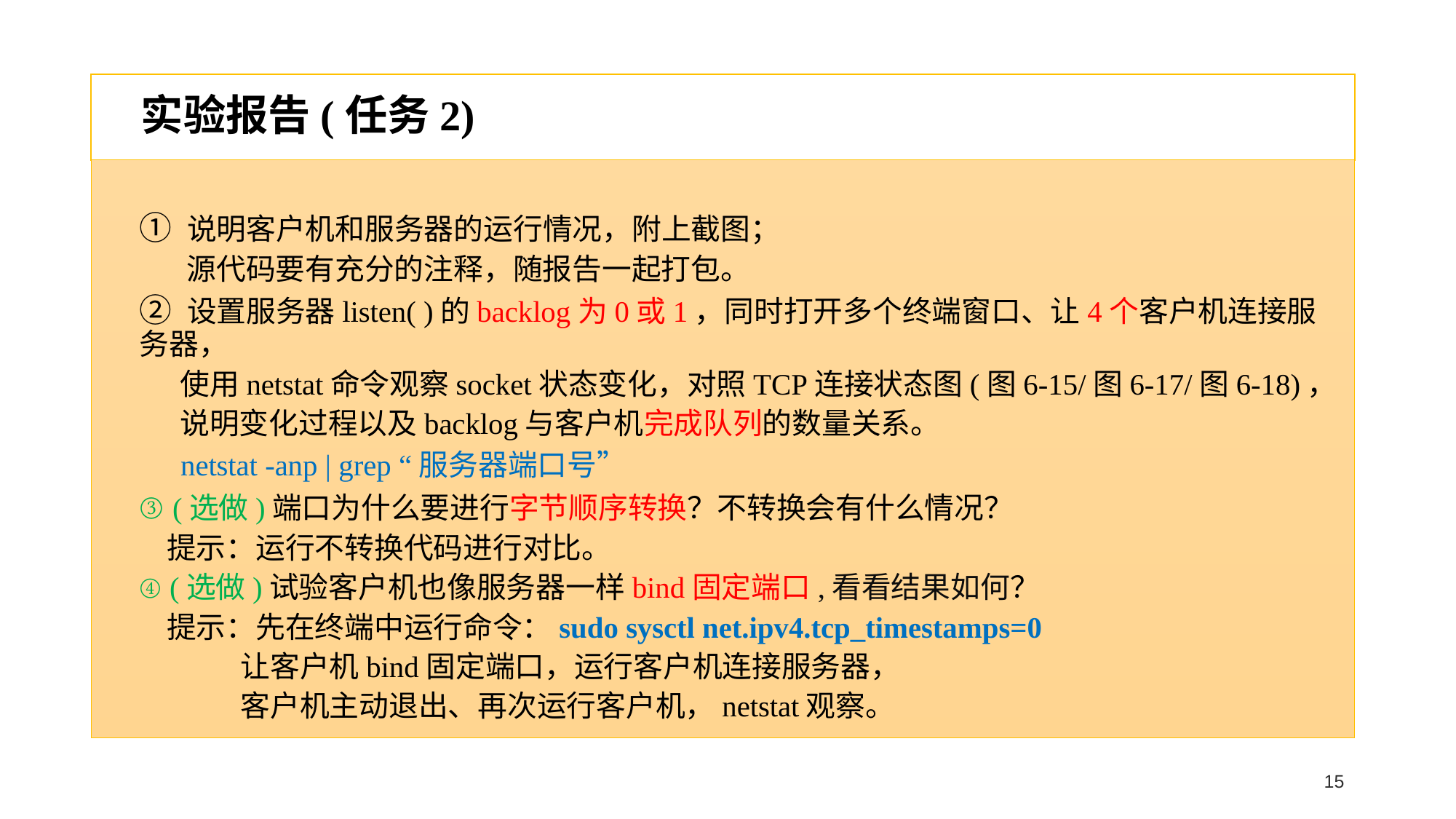

# 实验报告(任务2)

① 说明客户机和服务器的运行情况，附上截图；
      源代码要有充分的注释，随报告一起打包。
② 设置服务器listen( )的backlog为0或1，同时打开多个终端窗口、让4个客户机连接服务器，
     使用netstat命令观察socket状态变化，对照TCP连接状态图(图6-15/图6-17/图6-18)，
     说明变化过程以及backlog与客户机完成队列的数量关系。
     netstat -anp | grep “服务器端口号”
③ (选做)端口为什么要进行字节顺序转换？不转换会有什么情况？
   提示：运行不转换代码进行对比。
④ (选做)试验客户机也像服务器一样bind固定端口,看看结果如何？
   提示：先在终端中运行命令：sudo sysctl net.ipv4.tcp_timestamps=0
              让客户机bind固定端口，运行客户机连接服务器，
              客户机主动退出、再次运行客户机，netstat观察。

15